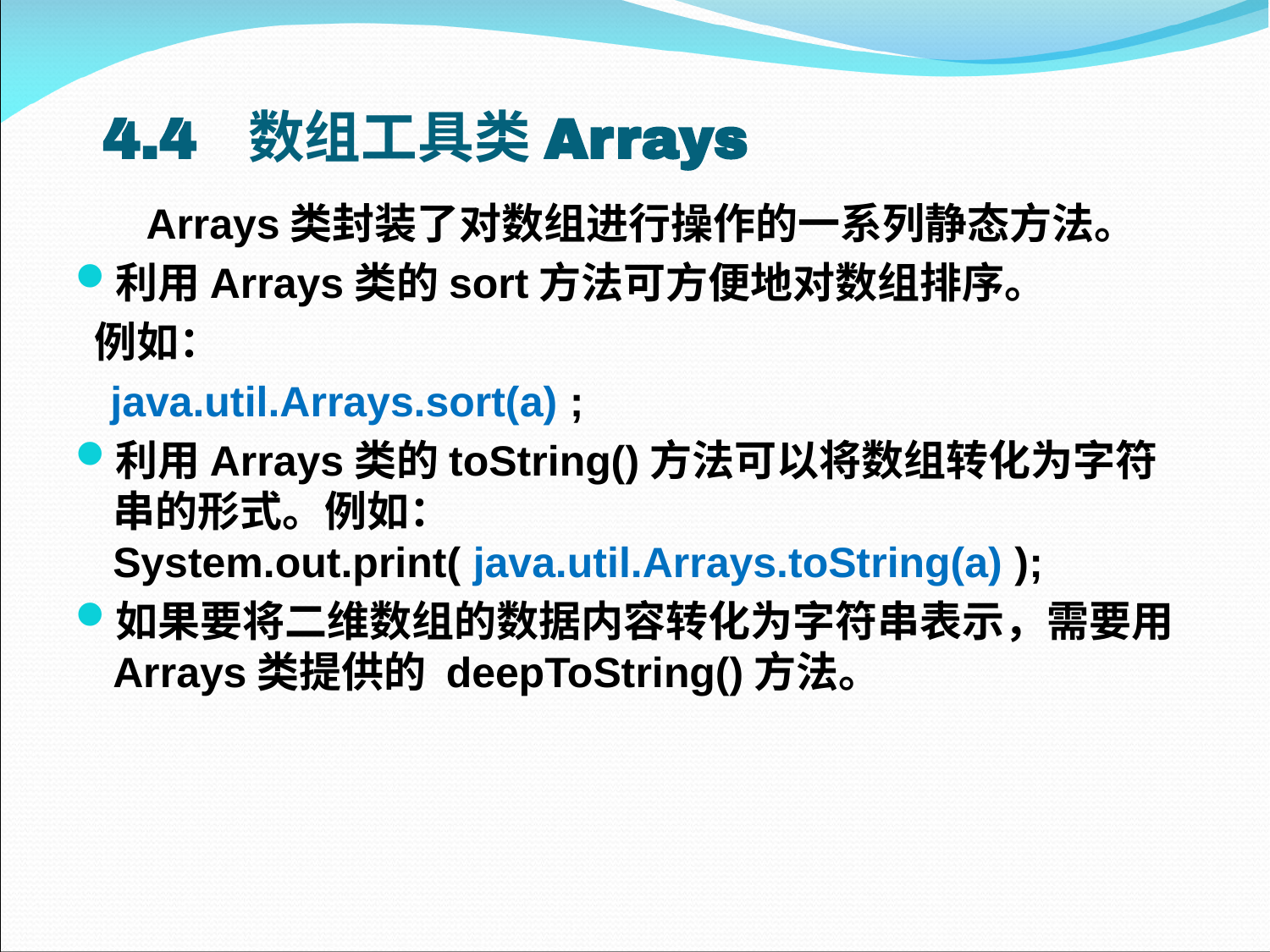

# 4.4  数组工具类Arrays
      Arrays类封装了对数组进行操作的一系列静态方法。
利用Arrays类的sort方法可方便地对数组排序。
 例如：
   java.util.Arrays.sort(a) ;
利用Arrays类的toString()方法可以将数组转化为字符串的形式。例如：System.out.print( java.util.Arrays.toString(a) );
如果要将二维数组的数据内容转化为字符串表示，需要用 Arrays类提供的 deepToString()方法。